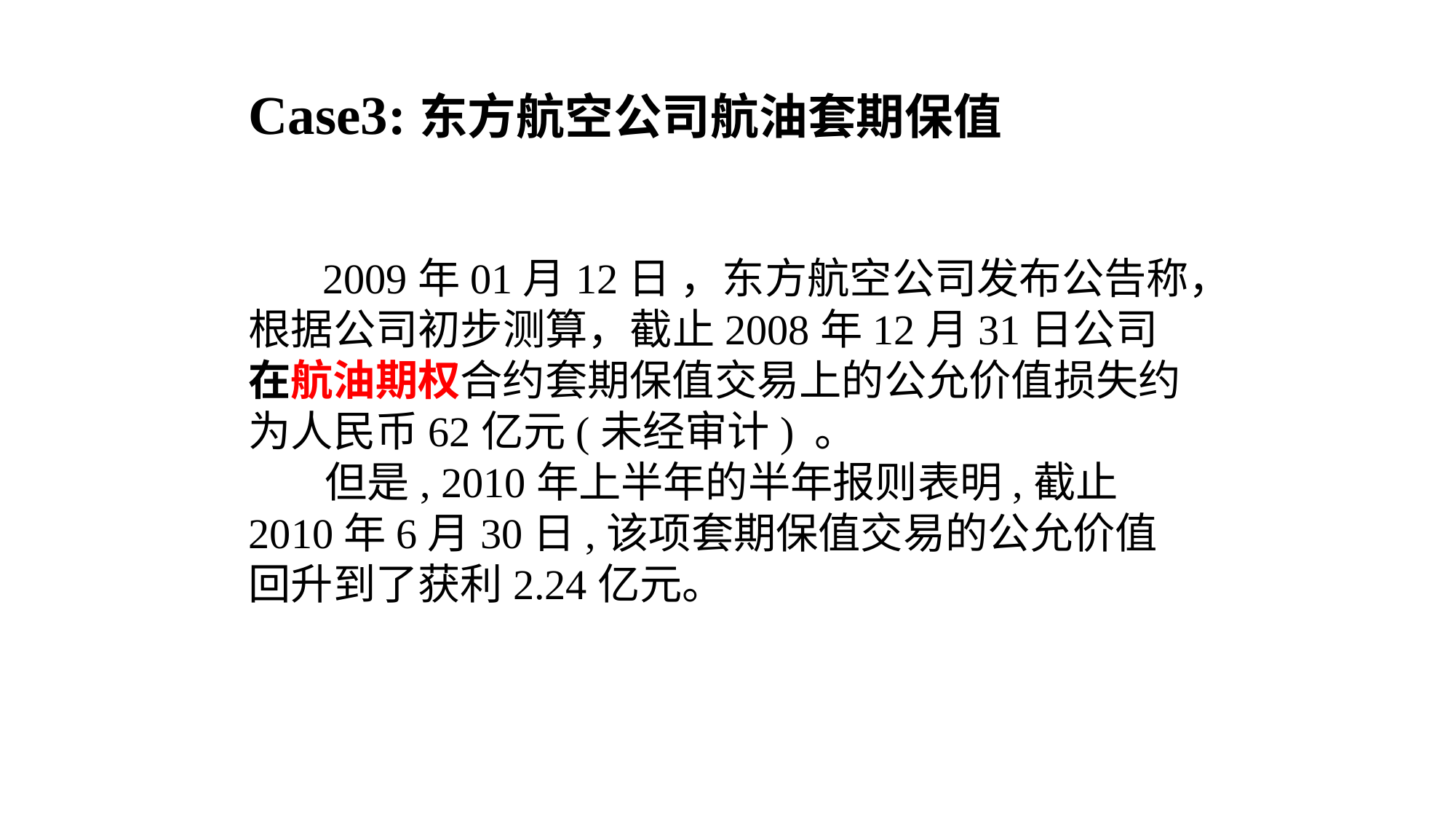

Case3:东方航空公司航油套期保值
       2009年01月12日 ，东方航空公司发布公告称，根据公司初步测算，截止2008年12月31日公司在航油期权合约套期保值交易上的公允价值损失约为人民币62亿元(未经审计) 。
       但是, 2010年上半年的半年报则表明,截止2010年6月30日,该项套期保值交易的公允价值回升到了获利2.24亿元。